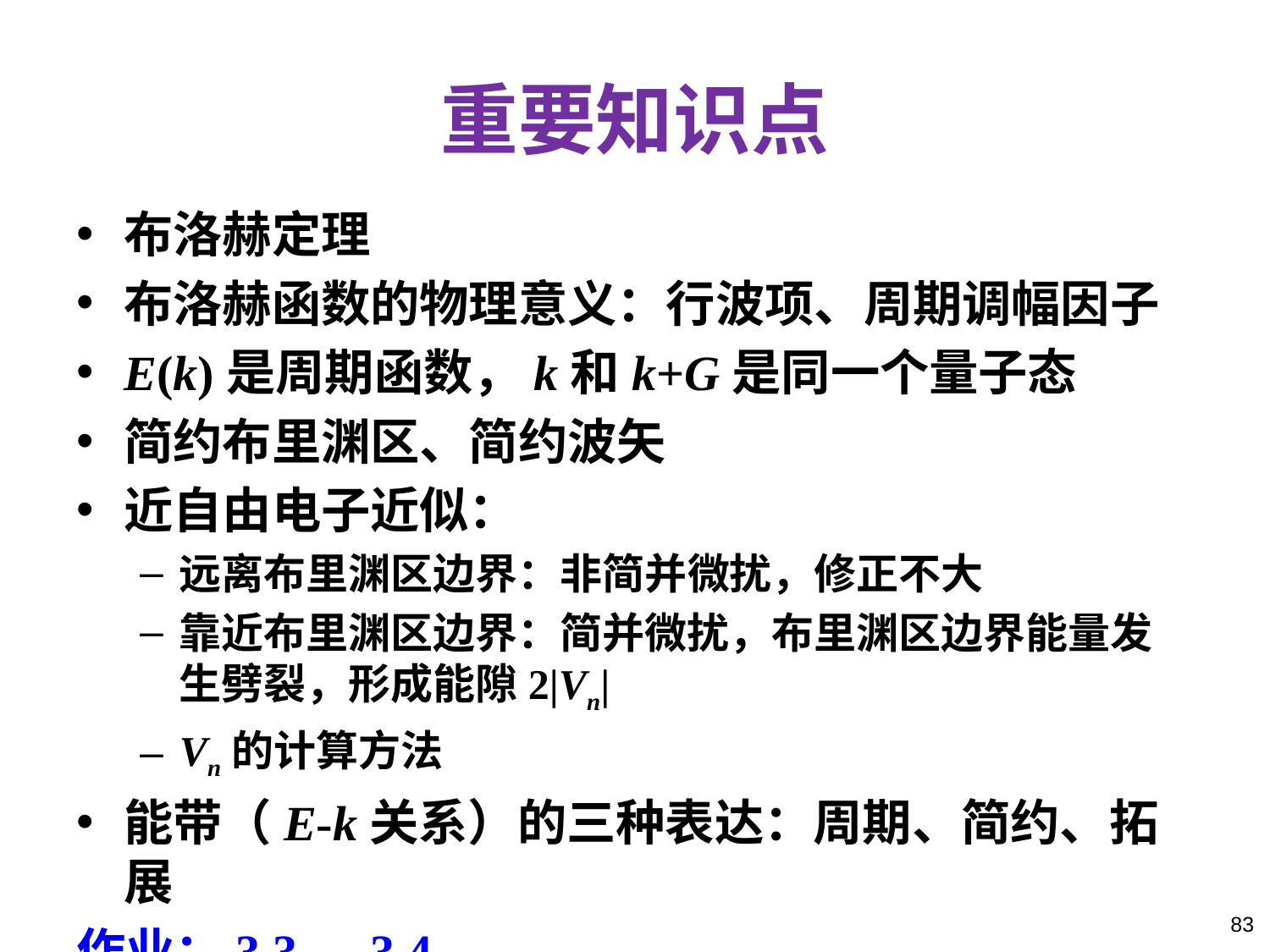

# 重要知识点
布洛赫定理
布洛赫函数的物理意义：行波项、周期调幅因子
E(k)是周期函数，k和k+G是同一个量子态
简约布里渊区、简约波矢
近自由电子近似：
远离布里渊区边界：非简并微扰，修正不大
靠近布里渊区边界：简并微扰，布里渊区边界能量发生劈裂，形成能隙2|Vn|
Vn的计算方法
能带（E-k关系）的三种表达：周期、简约、拓展
作业：3.3、3.4

83